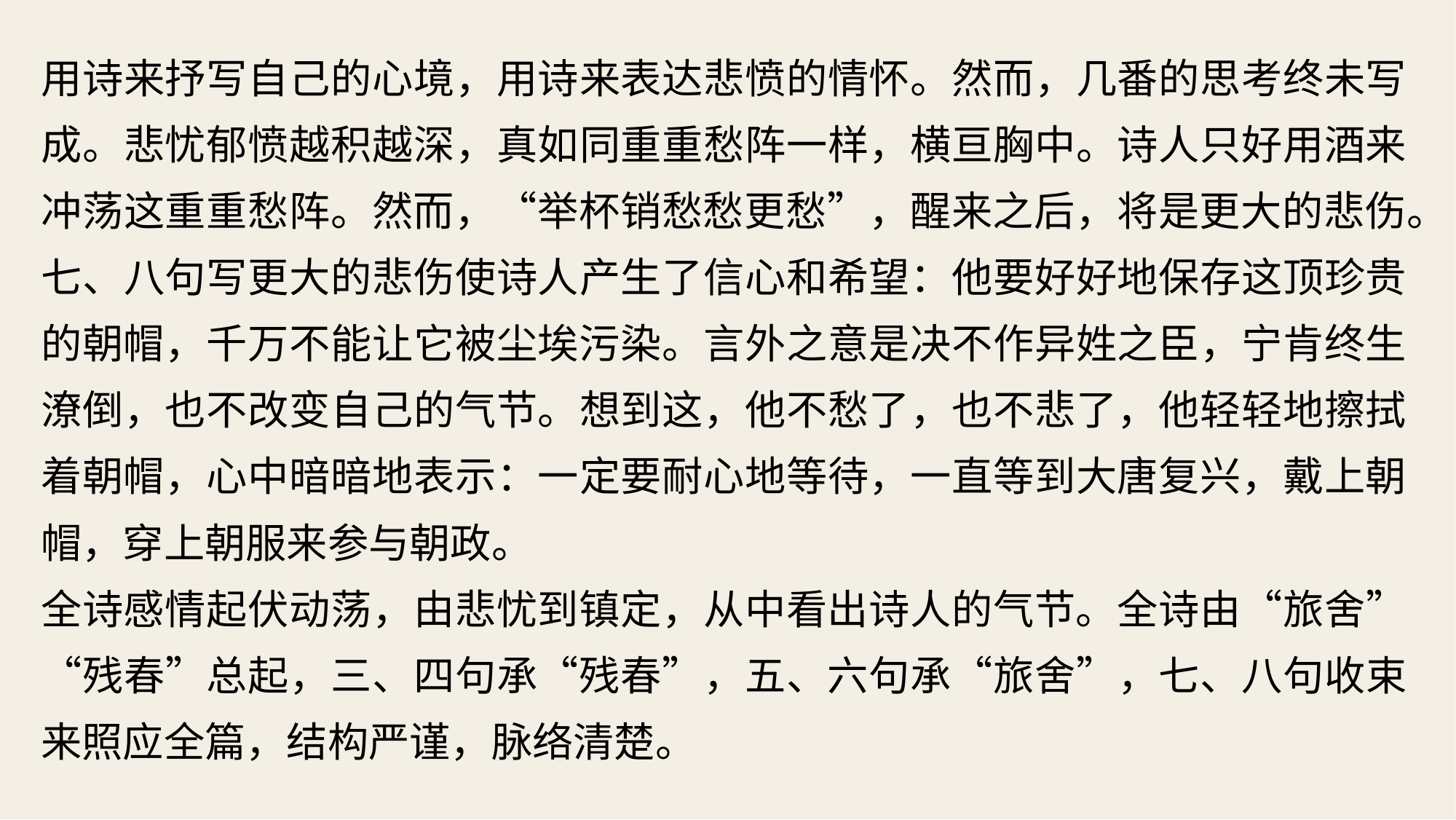

用诗来抒写自己的心境，用诗来表达悲愤的情怀。然而，几番的思考终未写成。悲忧郁愤越积越深，真如同重重愁阵一样，横亘胸中。诗人只好用酒来冲荡这重重愁阵。然而，“举杯销愁愁更愁”，醒来之后，将是更大的悲伤。
七、八句写更大的悲伤使诗人产生了信心和希望：他要好好地保存这顶珍贵的朝帽，千万不能让它被尘埃污染。言外之意是决不作异姓之臣，宁肯终生潦倒，也不改变自己的气节。想到这，他不愁了，也不悲了，他轻轻地擦拭着朝帽，心中暗暗地表示：一定要耐心地等待，一直等到大唐复兴，戴上朝帽，穿上朝服来参与朝政。
全诗感情起伏动荡，由悲忧到镇定，从中看出诗人的气节。全诗由“旅舍”“残春”总起，三、四句承“残春”，五、六句承“旅舍”，七、八句收束来照应全篇，结构严谨，脉络清楚。